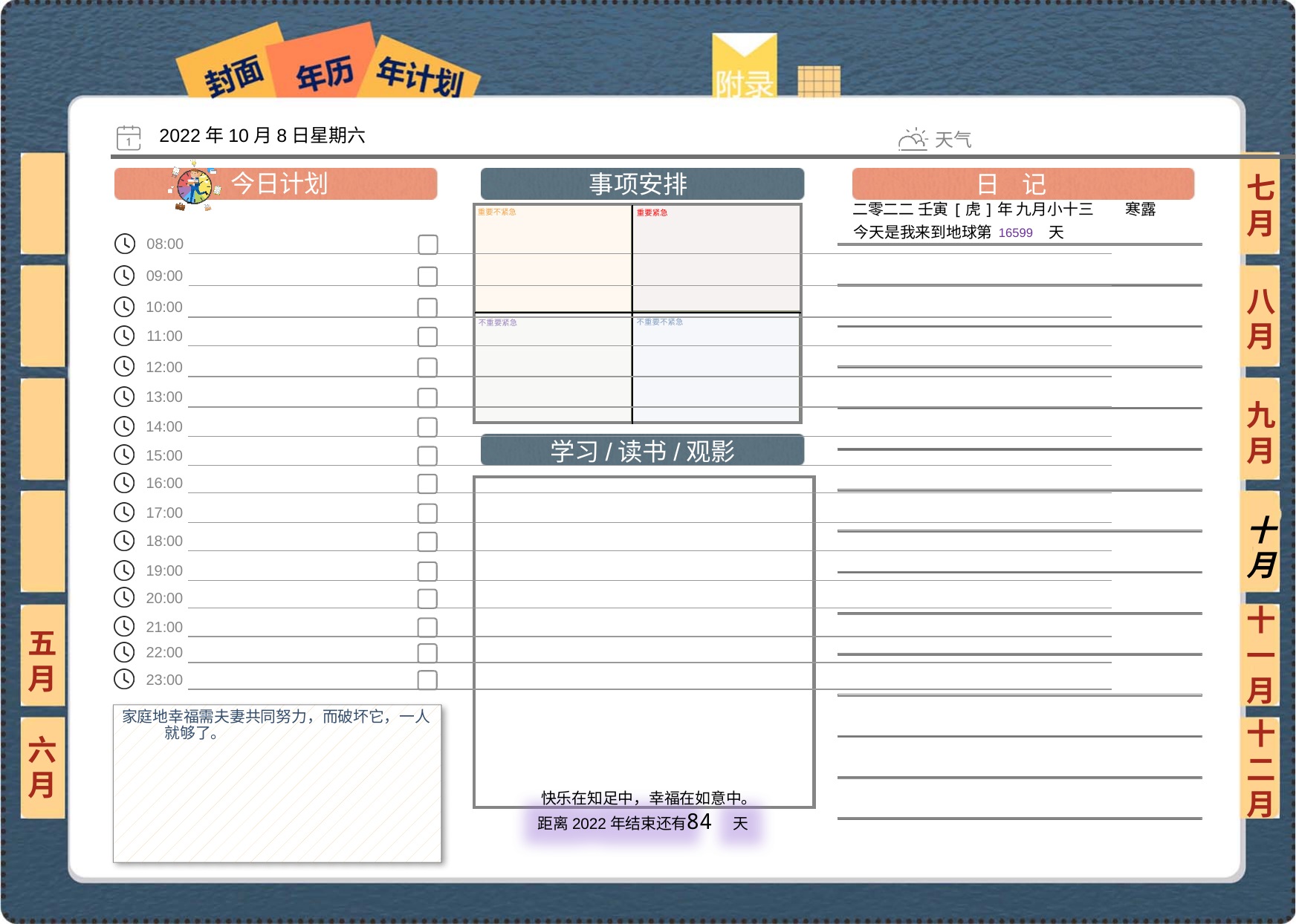

2022年10月8日星期六
七月
二零二二 壬寅[虎]年 九月小十三         寒露
16599
八月
九月
十月
十一月
五月
家庭地幸福需夫妻共同努力，而破坏它，一人就够了。

六月
十二月
84
 快乐在知足中，幸福在如意中。